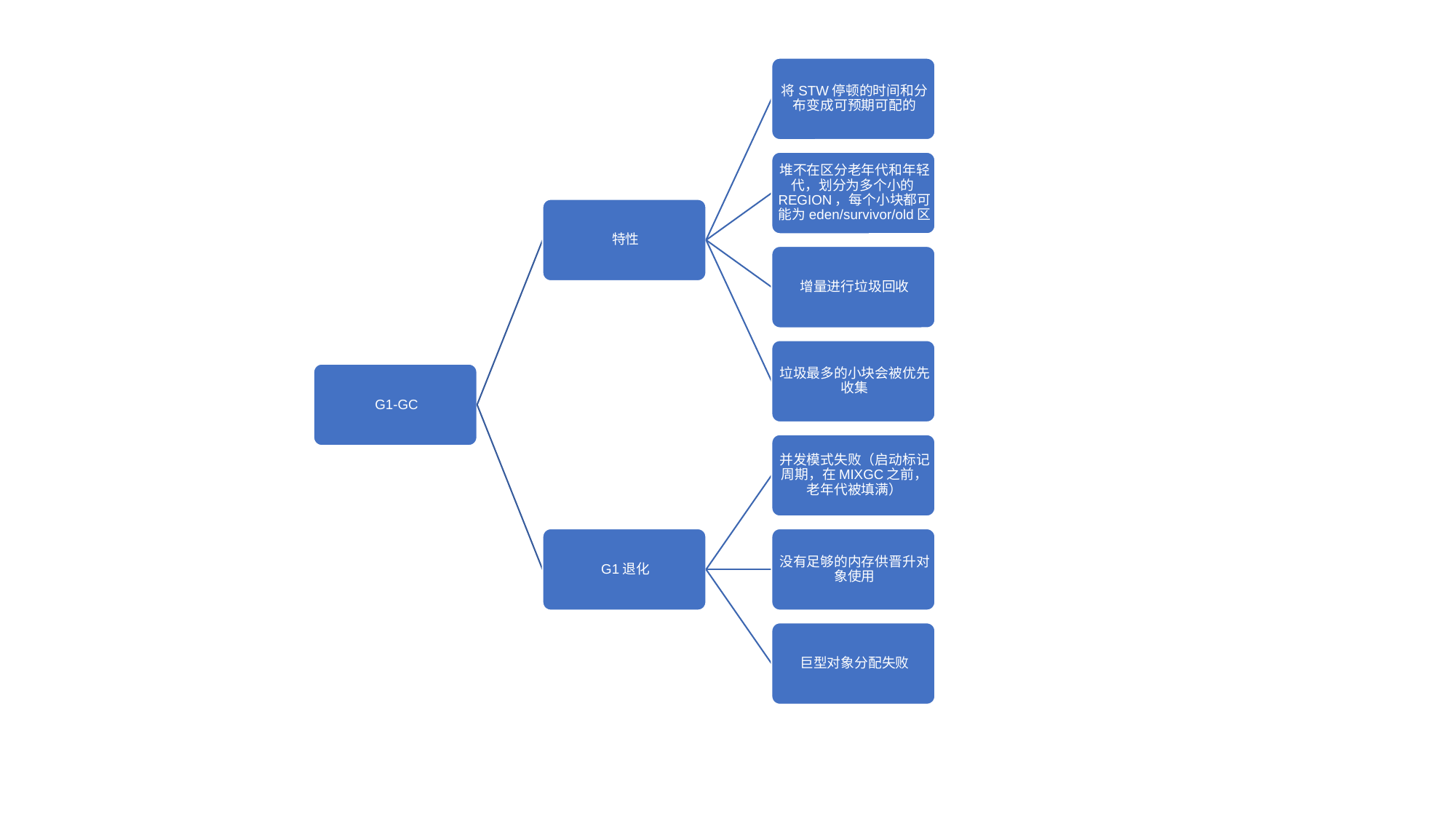

G1-GC

特性

将STW停顿的时间和分布变成可预期可配的

堆不在区分老年代和年轻代，划分为多个小的REGION，每个小块都可能为eden/survivor/old区

增量进行垃圾回收

垃圾最多的小块会被优先收集

G1退化

并发模式失败（启动标记周期，在MIXGC之前，老年代被填满）

没有足够的内存供晋升对象使用

巨型对象分配失败